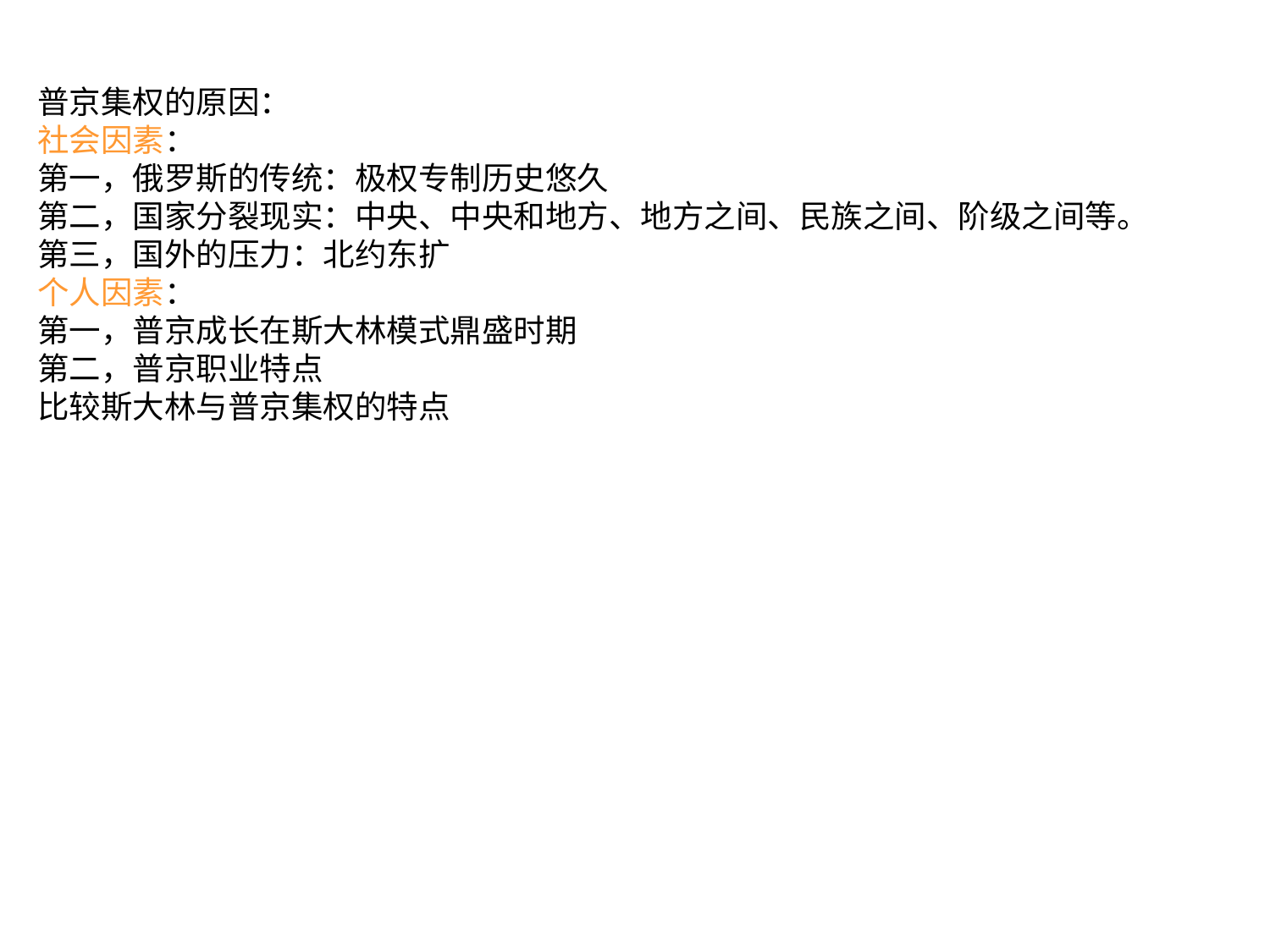

普京集权的原因：
社会因素：
第一，俄罗斯的传统：极权专制历史悠久
第二，国家分裂现实：中央、中央和地方、地方之间、民族之间、阶级之间等。
第三，国外的压力：北约东扩
个人因素：
第一，普京成长在斯大林模式鼎盛时期
第二，普京职业特点
比较斯大林与普京集权的特点